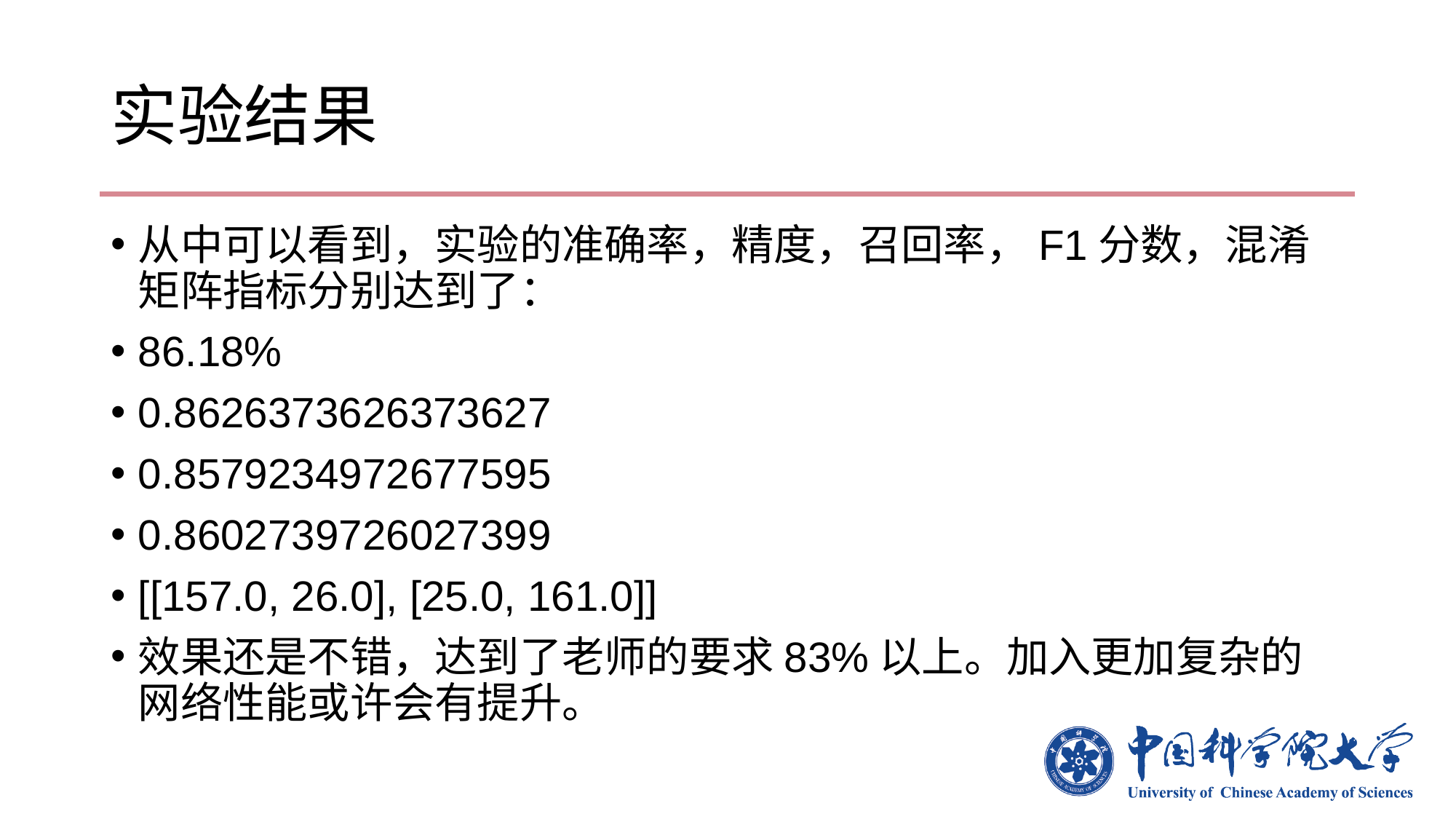

# 实验结果
从中可以看到，实验的准确率，精度，召回率，F1分数，混淆矩阵指标分别达到了：
86.18%
0.8626373626373627
0.8579234972677595
0.8602739726027399
[[157.0, 26.0], [25.0, 161.0]]
效果还是不错，达到了老师的要求83%以上。加入更加复杂的网络性能或许会有提升。